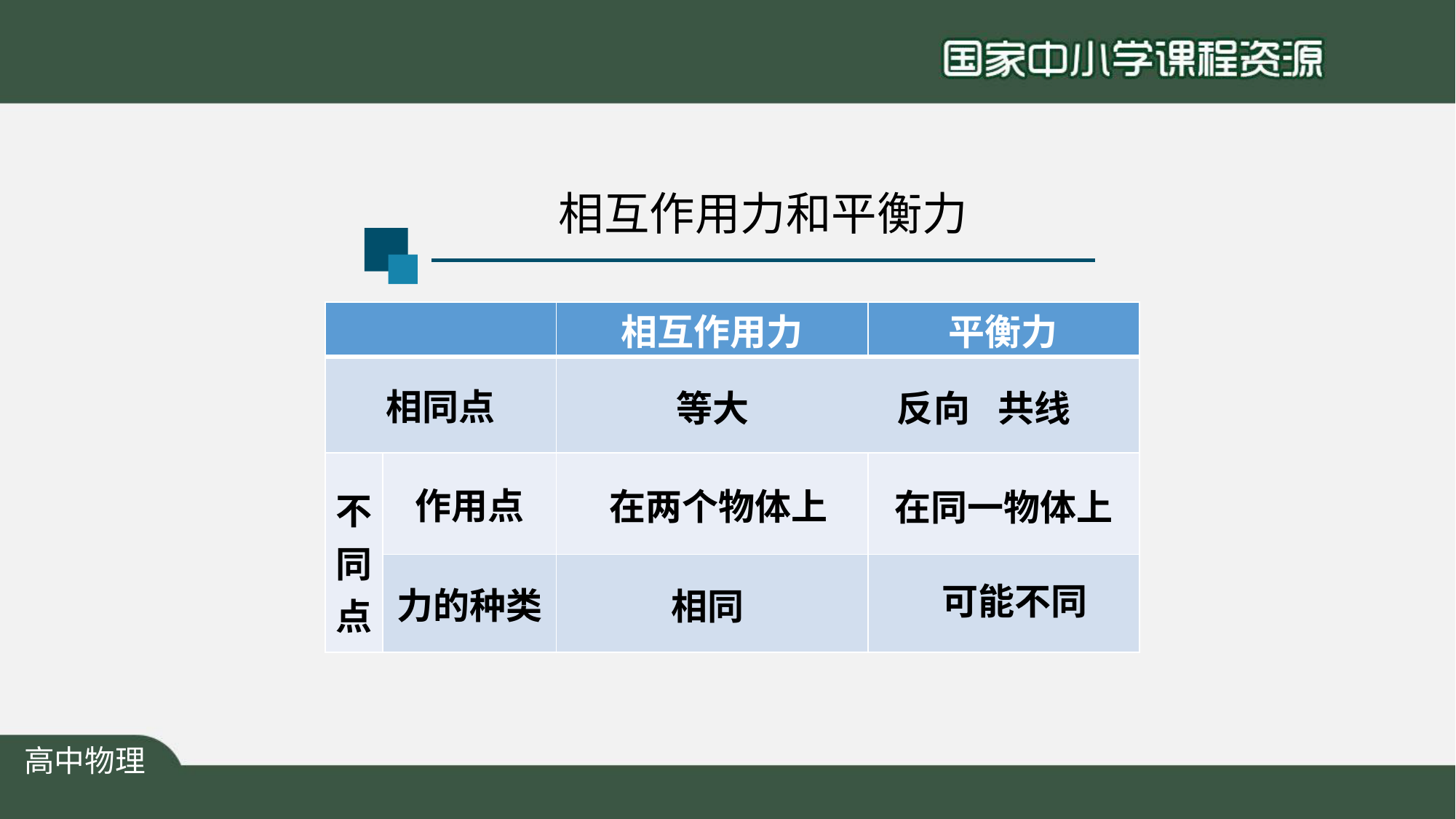

# 相互作用力和平衡力

|  |  | 相互作用力 | 平衡力 |
| --- | --- | --- | --- |
| 相同点 |  | 等大 反向 共线 |  |
| 不 同 点 | 作用点 | 在两个物体上 | 在同一物体上 |
|  | 力的种类 | 相同 | 可能不同 |
高中物理